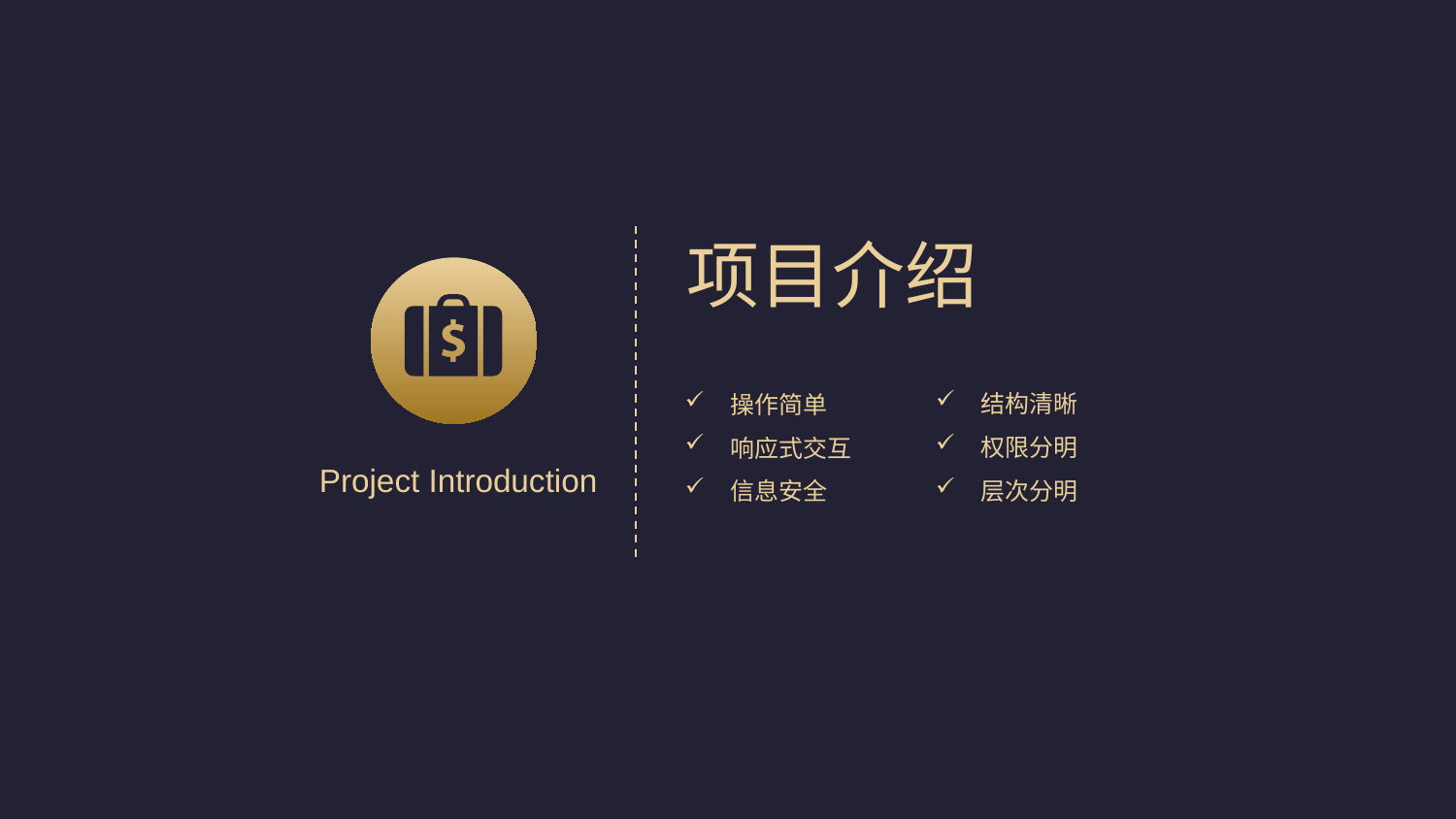

项目介绍

结构清晰
权限分明
层次分明

操作简单
响应式交互
信息安全

Project Introduction